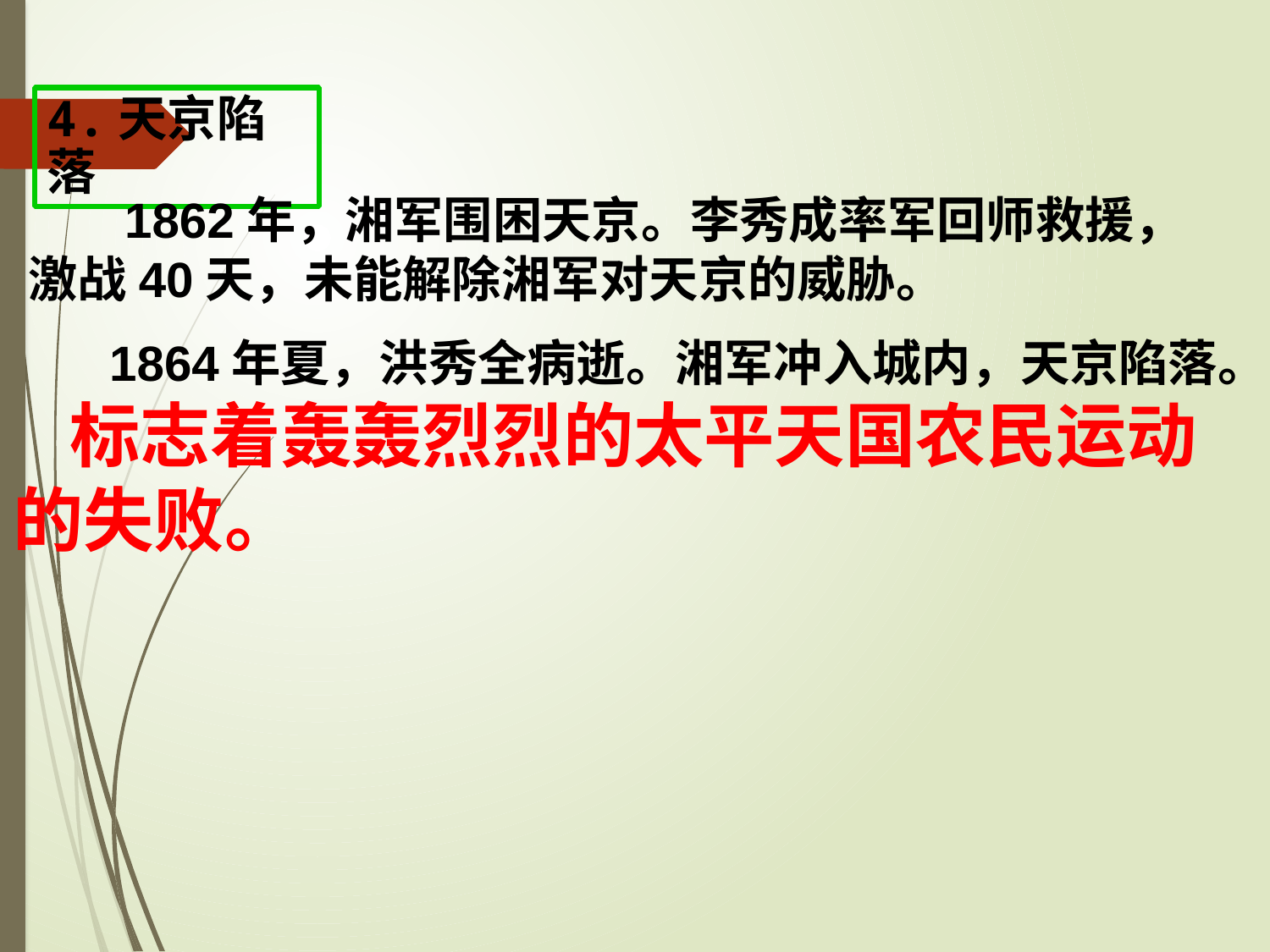

4.天京陷落
       1862年，湘军围困天京。李秀成率军回师救援，激战40天，未能解除湘军对天京的威胁。
       1864年夏，洪秀全病逝。湘军冲入城内，天京陷落。
    标志着轰轰烈烈的太平天国农民运动的失败。